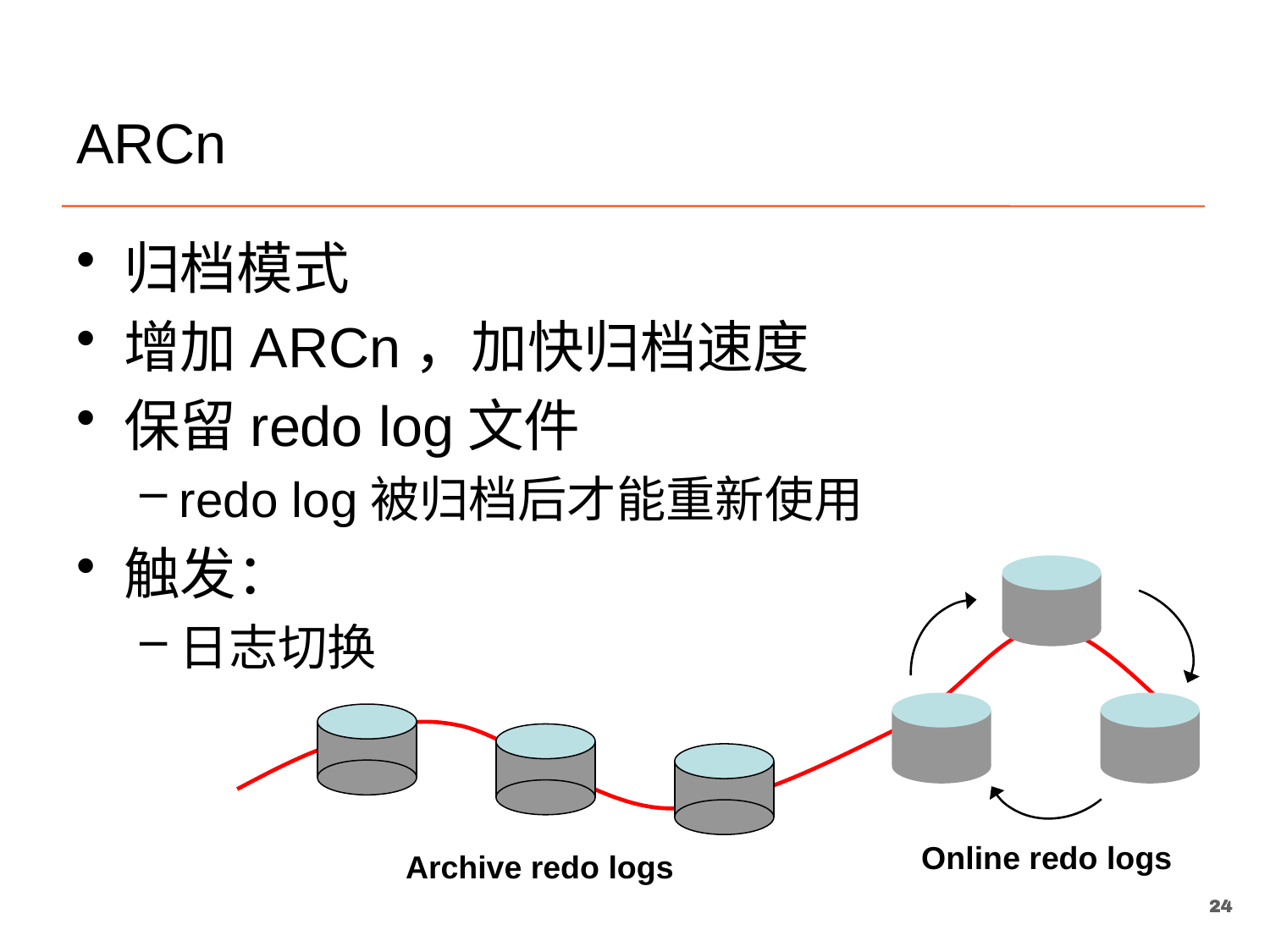

# ARCn
归档模式
增加ARCn，加快归档速度
保留redo log文件
redo log被归档后才能重新使用
触发：
日志切换

Online redo logs
Archive redo logs
24
24